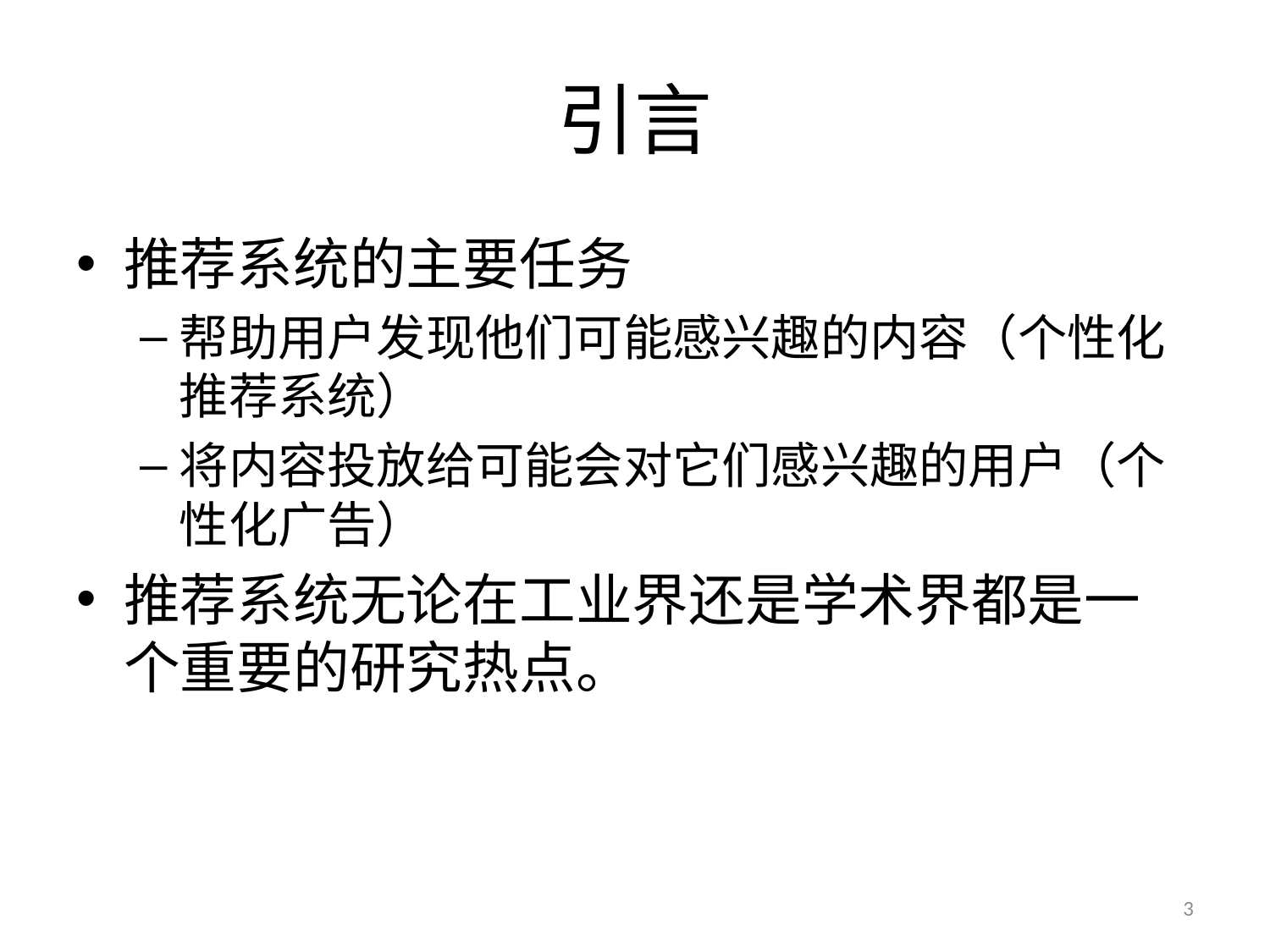

# 引言
推荐系统的主要任务
帮助用户发现他们可能感兴趣的内容（个性化推荐系统）
将内容投放给可能会对它们感兴趣的用户（个性化广告）
推荐系统无论在工业界还是学术界都是一个重要的研究热点。
3